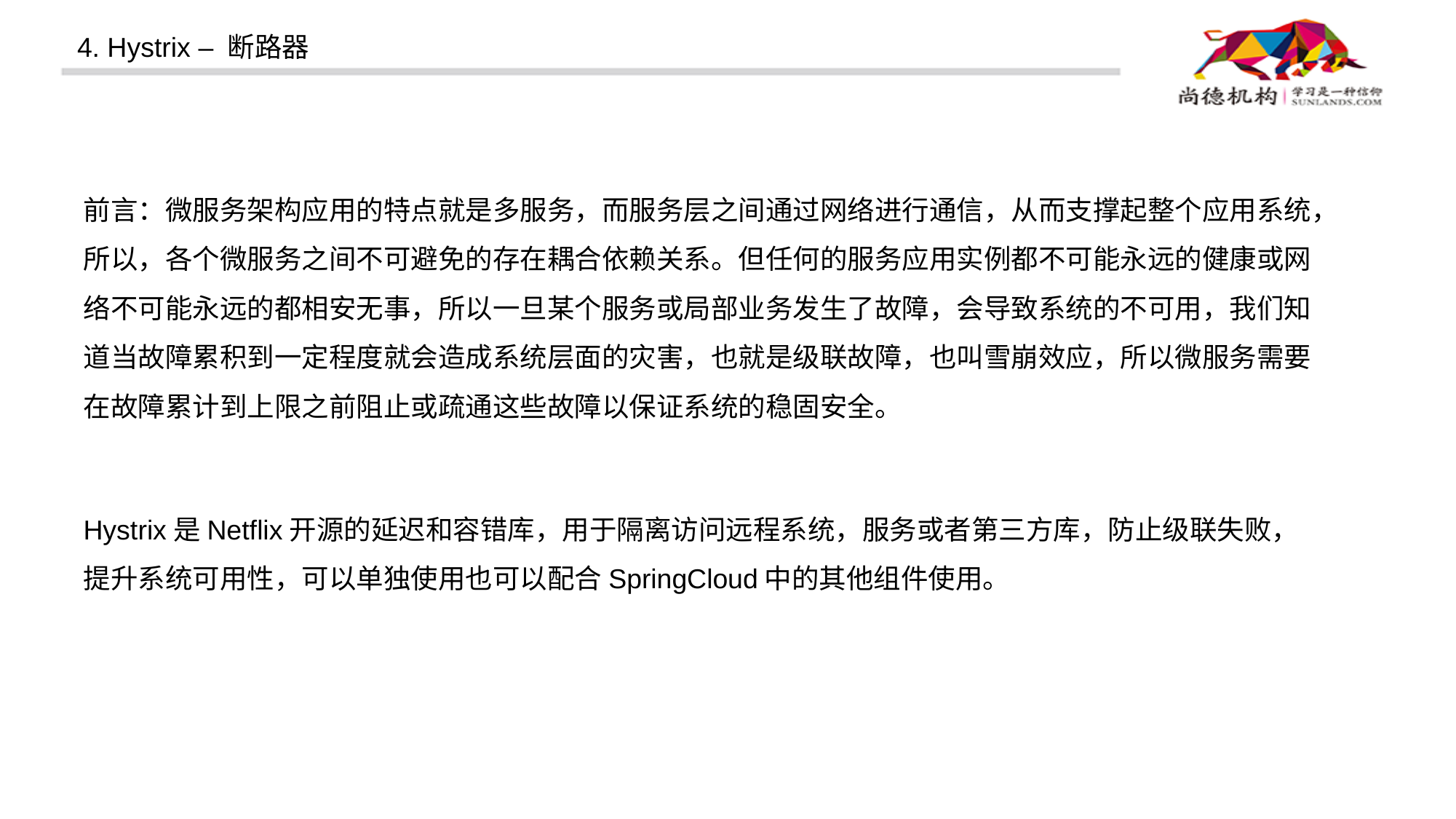

4. Hystrix – 断路器
前言：微服务架构应用的特点就是多服务，而服务层之间通过网络进行通信，从而支撑起整个应用系统，所以，各个微服务之间不可避免的存在耦合依赖关系。但任何的服务应用实例都不可能永远的健康或网络不可能永远的都相安无事，所以一旦某个服务或局部业务发生了故障，会导致系统的不可用，我们知道当故障累积到一定程度就会造成系统层面的灾害，也就是级联故障，也叫雪崩效应，所以微服务需要在故障累计到上限之前阻止或疏通这些故障以保证系统的稳固安全。
Hystrix是Netflix开源的延迟和容错库，用于隔离访问远程系统，服务或者第三方库，防止级联失败，提升系统可用性，可以单独使用也可以配合SpringCloud中的其他组件使用。